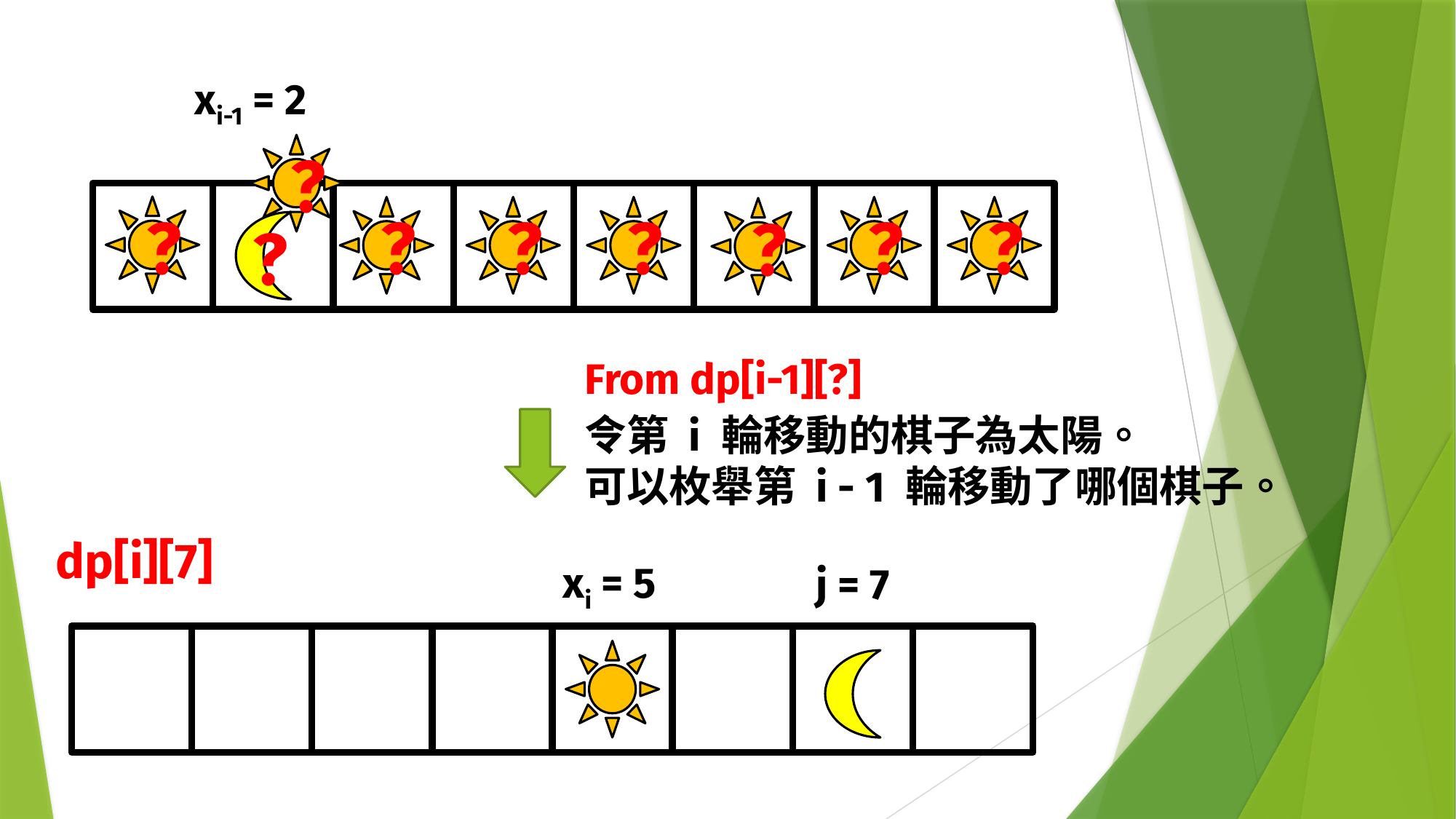

xi-1 = 2
?
?
?
?
?
?
?
?

?
From dp[i-1][?]

令第 i 輪移動的棋子為太陽。
可以枚舉第 i - 1 輪移動了哪個棋子。
dp[i][7]
xi = 5
j = 7